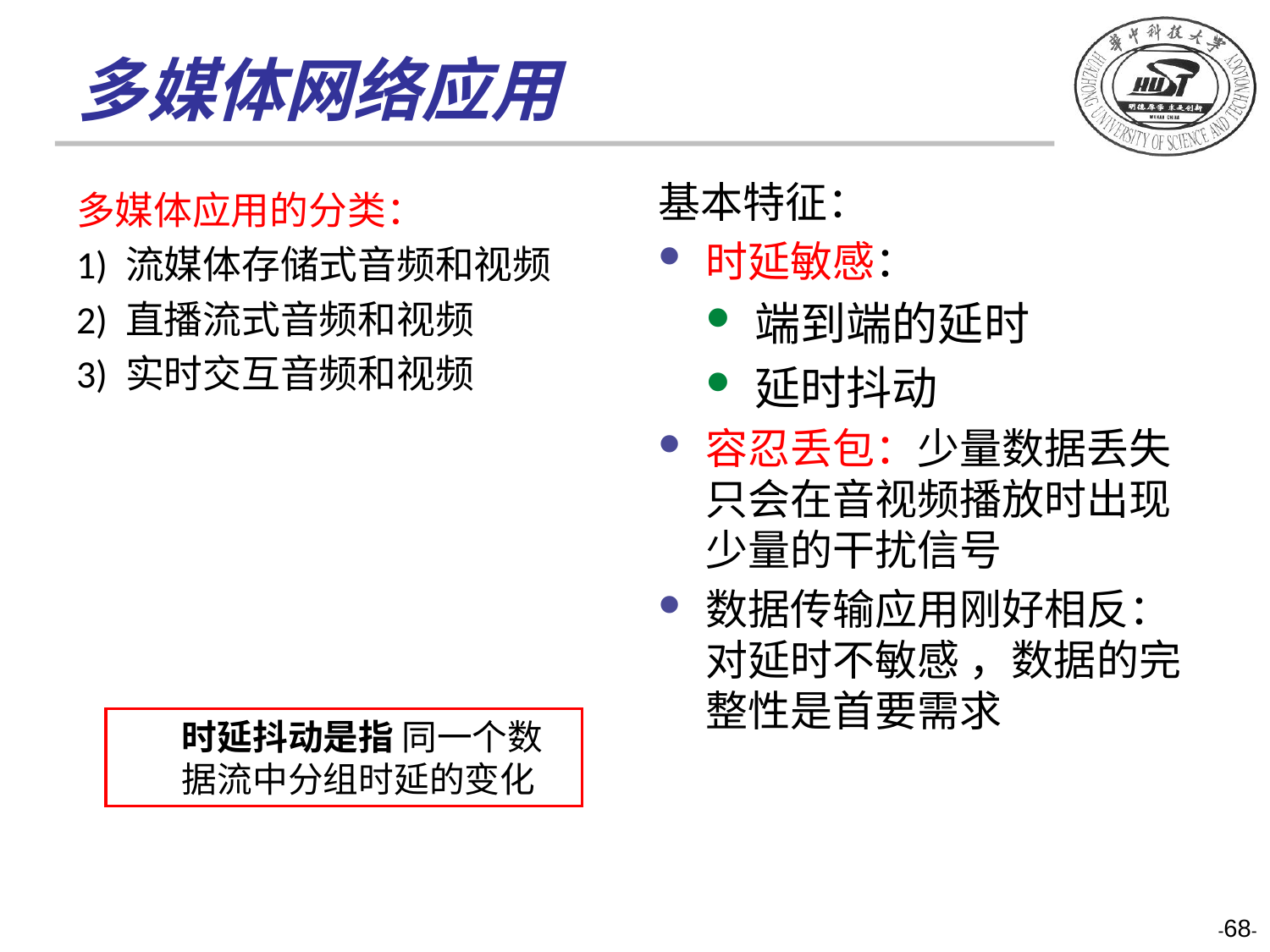

# 多媒体网络应用
基本特征：
时延敏感：
端到端的延时
延时抖动
容忍丢包：少量数据丢失只会在音视频播放时出现少量的干扰信号
数据传输应用刚好相反：对延时不敏感 ，数据的完整性是首要需求
多媒体应用的分类：
1) 流媒体存储式音频和视频
2) 直播流式音频和视频
3) 实时交互音频和视频
时延抖动是指 同一个数据流中分组时延的变化
-68-